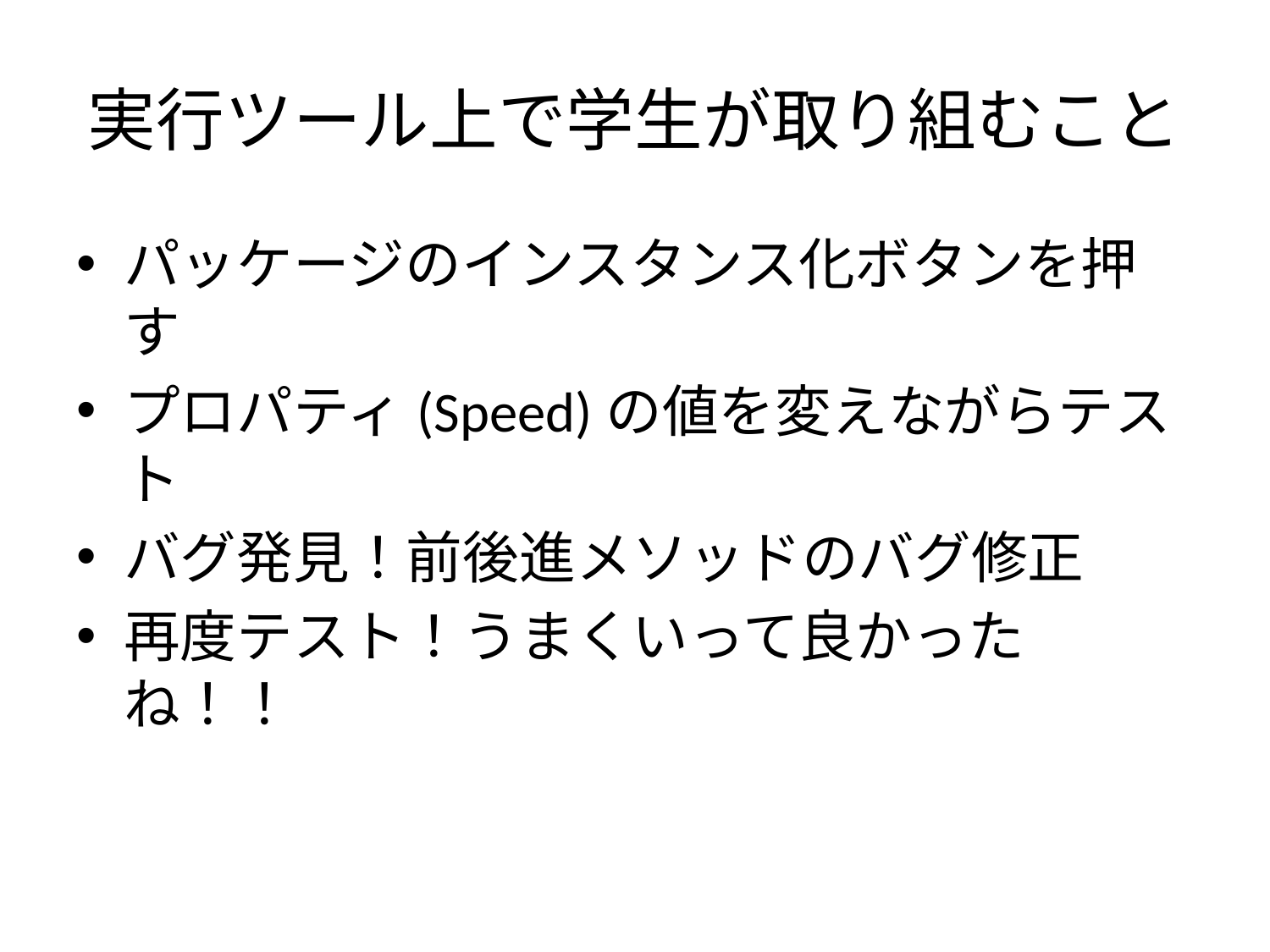

# 実行ツール上で学生が取り組むこと
パッケージのインスタンス化ボタンを押す
プロパティ(Speed)の値を変えながらテスト
バグ発見！前後進メソッドのバグ修正
再度テスト！うまくいって良かったね！！